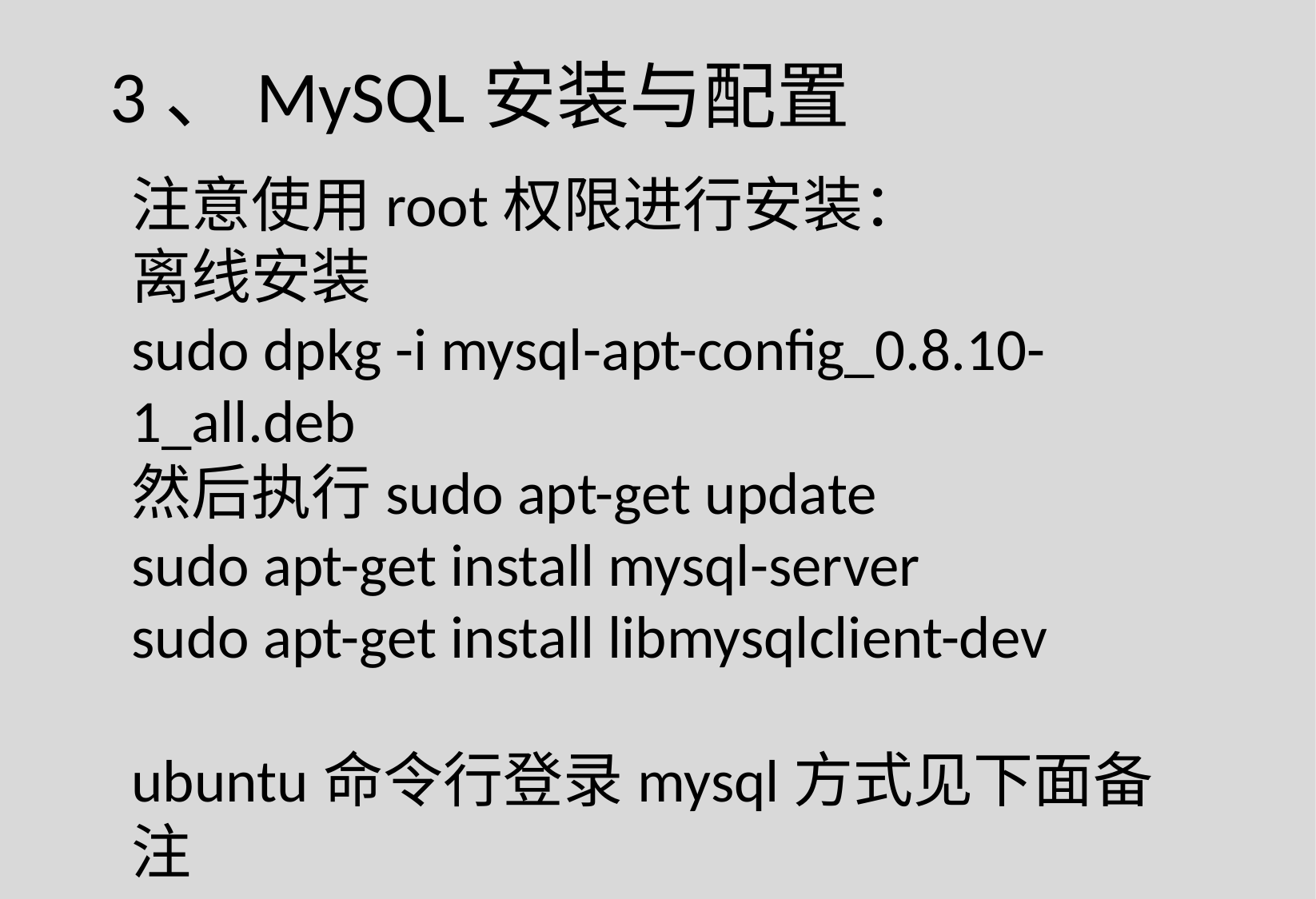

3、MySQL安装与配置
注意使用root权限进行安装：
离线安装
sudo dpkg -i mysql-apt-config_0.8.10-1_all.deb
然后执行sudo apt-get update
sudo apt-get install mysql-server
sudo apt-get install libmysqlclient-dev

ubuntu命令行登录mysql方式见下面备注